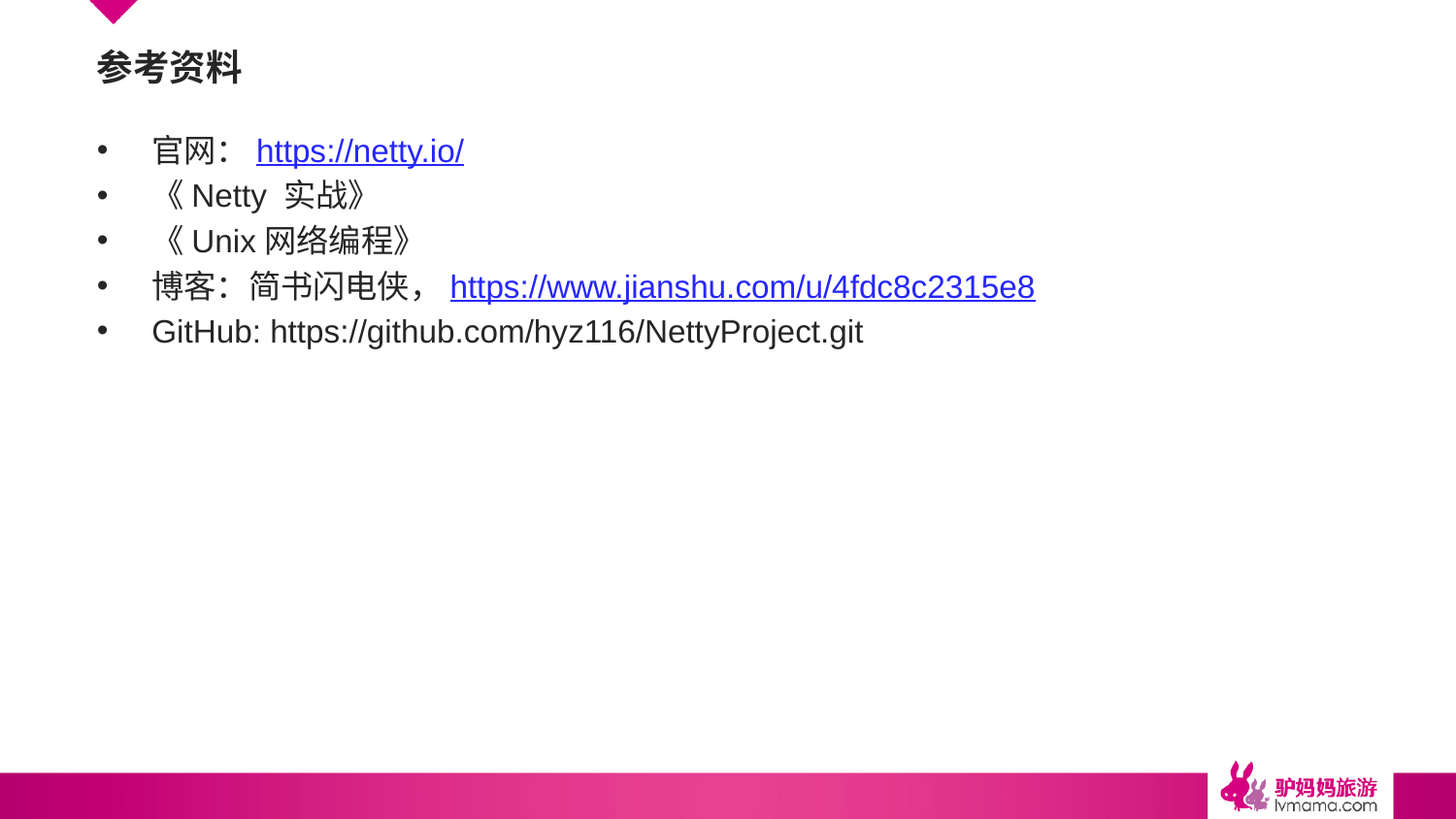

# 参考资料
官网：https://netty.io/
《Netty 实战》
《Unix网络编程》
博客：简书闪电侠，https://www.jianshu.com/u/4fdc8c2315e8
GitHub: https://github.com/hyz116/NettyProject.git